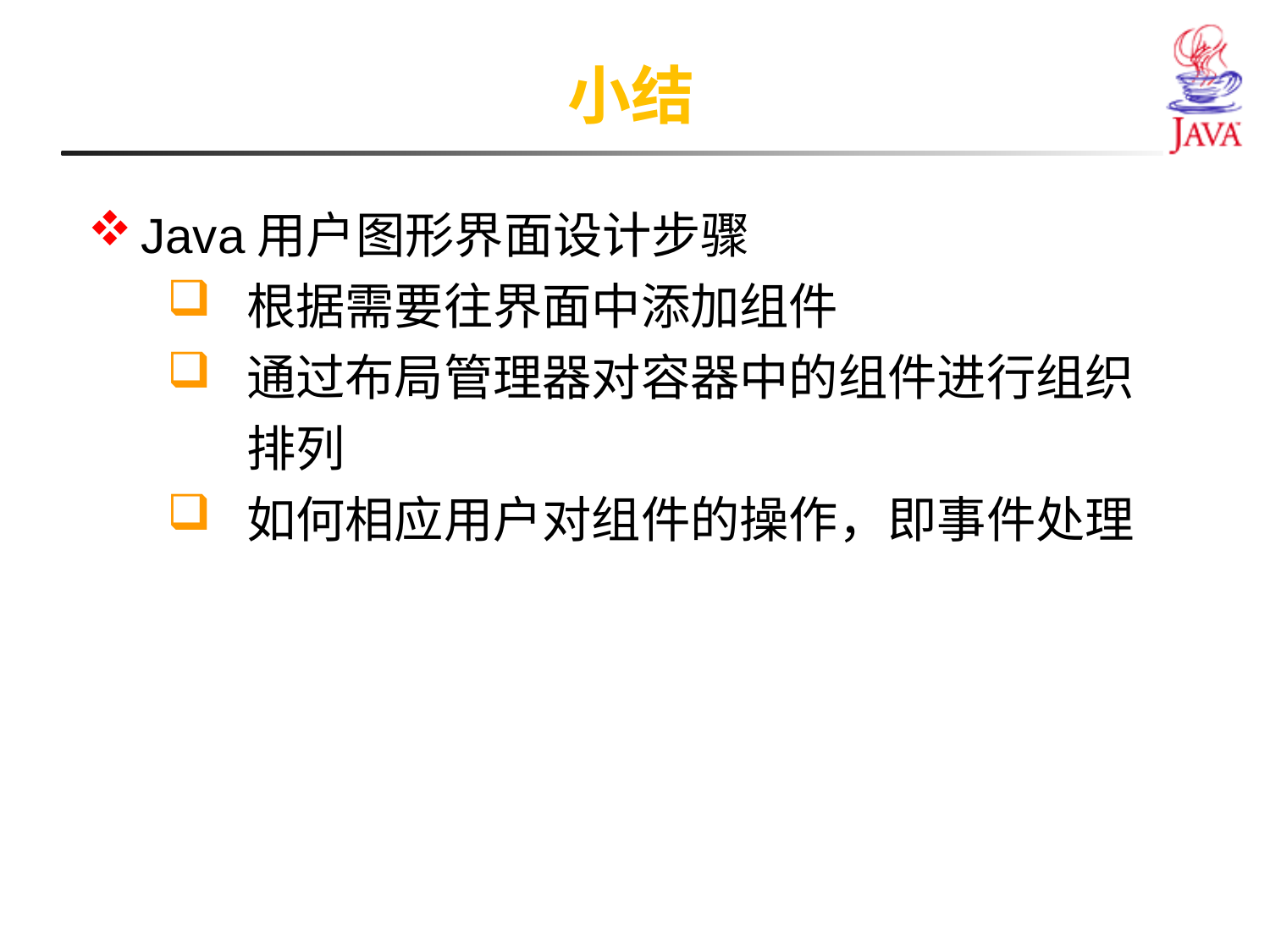

小结
Java用户图形界面设计步骤
根据需要往界面中添加组件
通过布局管理器对容器中的组件进行组织排列
如何相应用户对组件的操作，即事件处理